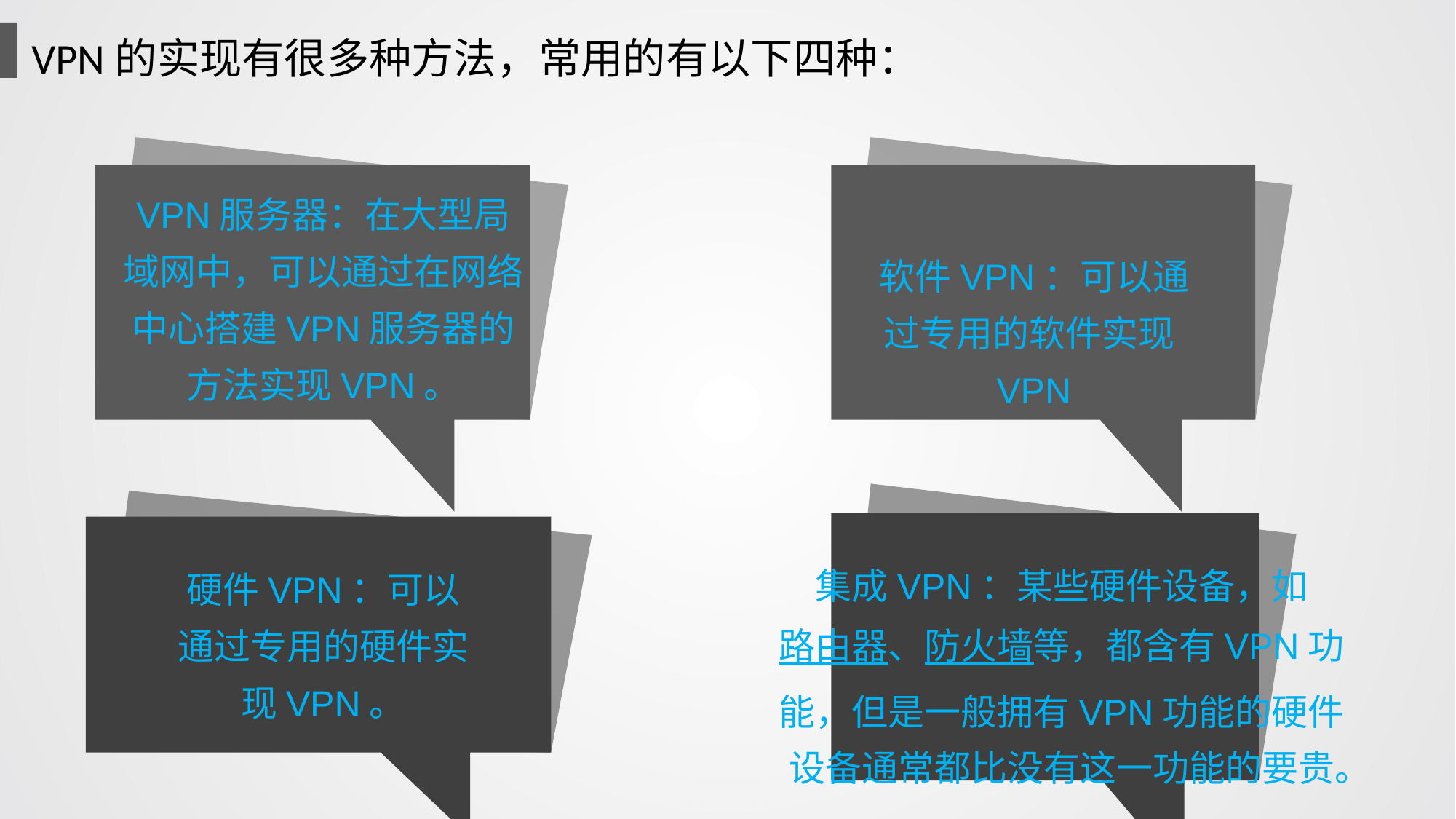

VPN的实现有很多种方法，常用的有以下四种：

VPN服务器：在大型局域网中，可以通过在网络中心搭建VPN服务器的方法实现VPN。
软件VPN：可以通过专用的软件实现VPN

集成VPN：某些硬件设备，如路由器、防火墙等，都含有VPN功能，但是一般拥有VPN功能的硬件设备通常都比没有这一功能的要贵。
硬件VPN：可以通过专用的硬件实现VPN。